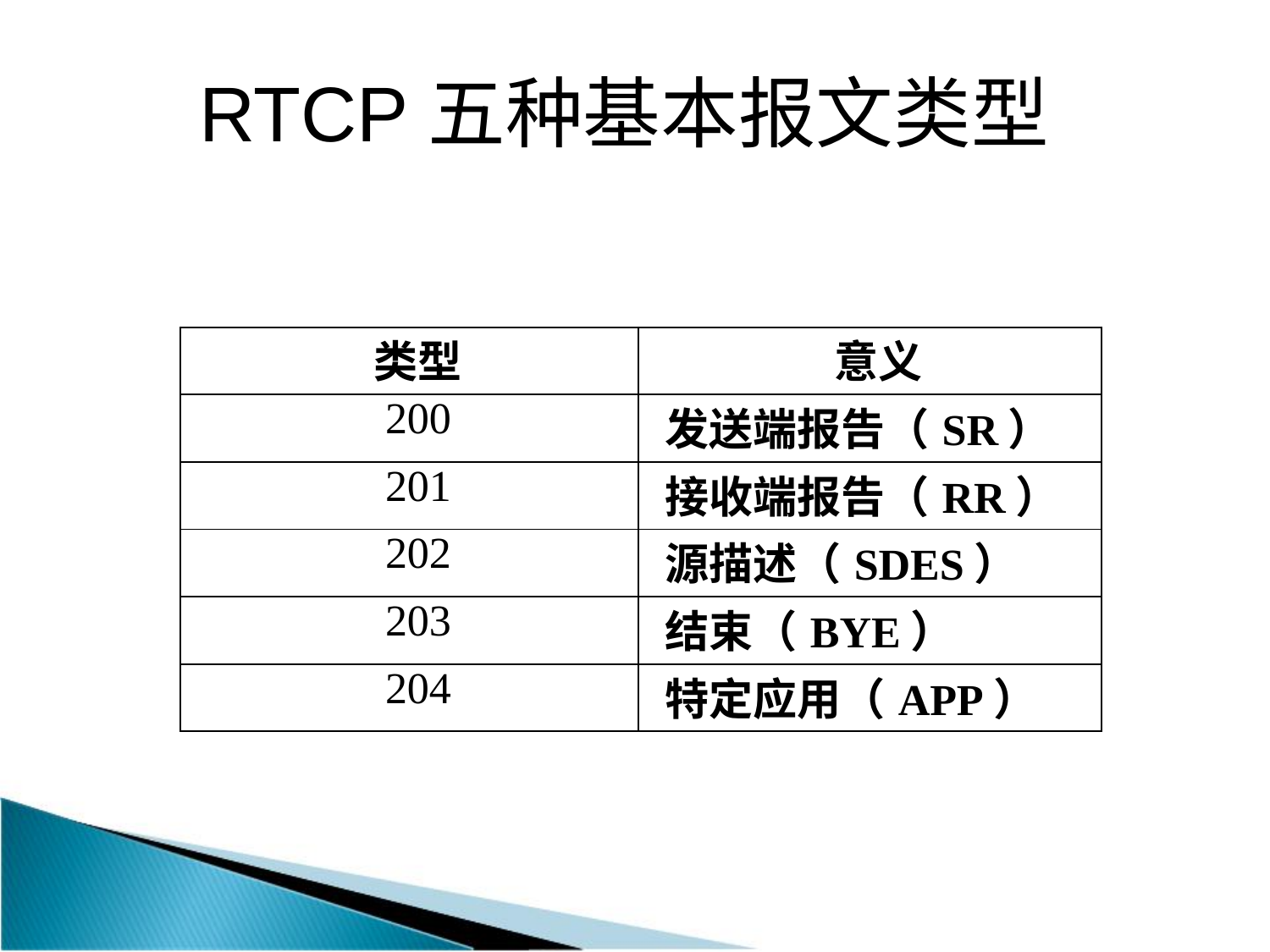

# RTCP五种基本报文类型

| 类型 | 意义 |
| --- | --- |
| 200 | 发送端报告（SR） |
| 201 | 接收端报告（RR） |
| 202 | 源描述（SDES） |
| 203 | 结束（BYE） |
| 204 | 特定应用（APP） |